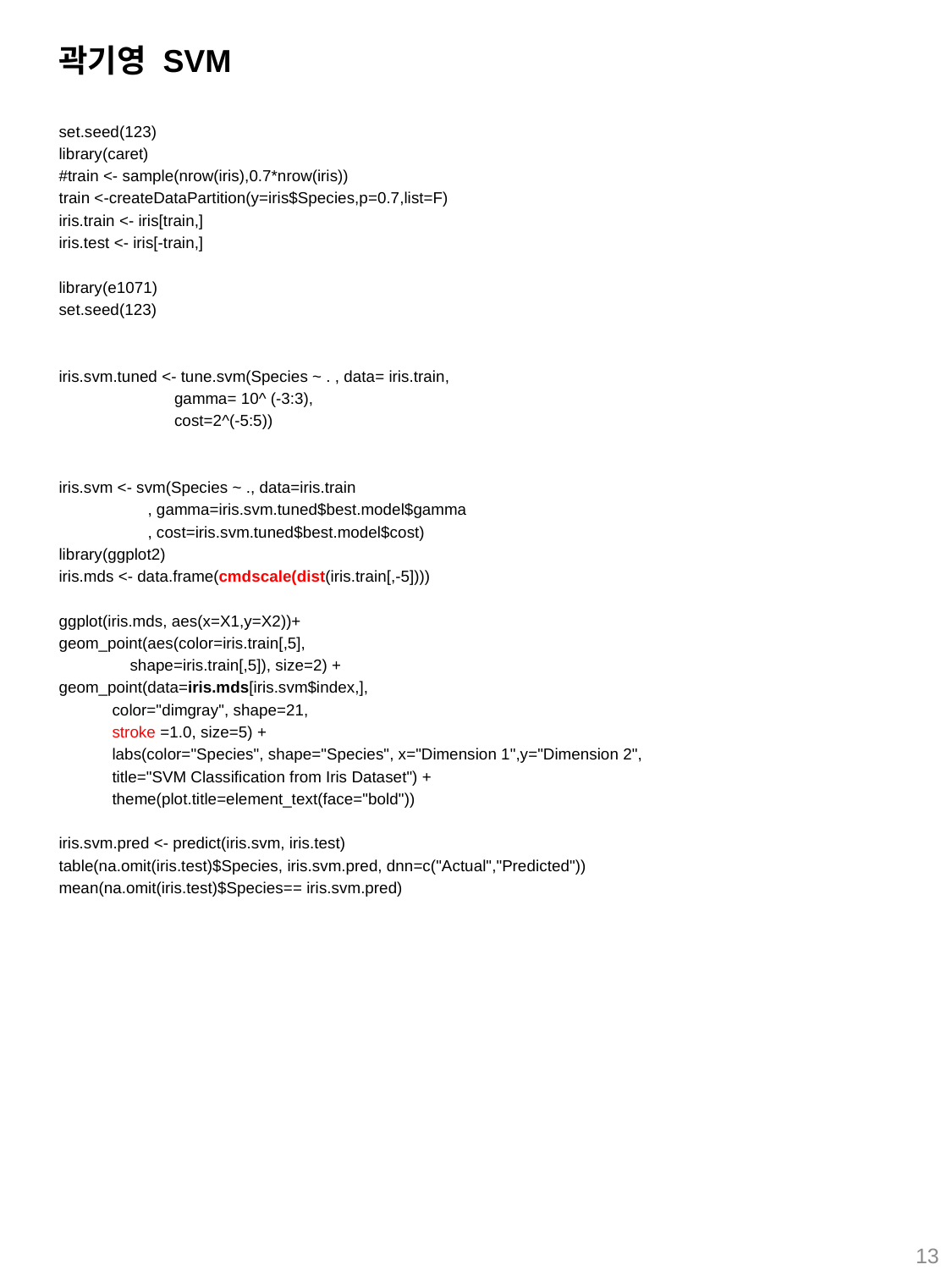

# 곽기영 SVM
set.seed(123)
library(caret)
#train <- sample(nrow(iris),0.7*nrow(iris))
train <-createDataPartition(y=iris$Species,p=0.7,list=F)
iris.train <- iris[train,]
iris.test <- iris[-train,]

library(e1071)
set.seed(123)

iris.svm.tuned <- tune.svm(Species ~ . , data= iris.train,
                          gamma= 10^ (-3:3),
                          cost=2^(-5:5))

iris.svm <- svm(Species ~ ., data=iris.train
                    , gamma=iris.svm.tuned$best.model$gamma
                    , cost=iris.svm.tuned$best.model$cost)
library(ggplot2)
iris.mds <- data.frame(cmdscale(dist(iris.train[,-5])))

ggplot(iris.mds, aes(x=X1,y=X2))+
geom_point(aes(color=iris.train[,5],
                shape=iris.train[,5]), size=2) +
geom_point(data=iris.mds[iris.svm$index,],
            color="dimgray", shape=21,
            stroke =1.0, size=5) +
            labs(color="Species", shape="Species", x="Dimension 1",y="Dimension 2",
            title="SVM Classification from Iris Dataset") +
            theme(plot.title=element_text(face="bold"))

iris.svm.pred <- predict(iris.svm, iris.test)
table(na.omit(iris.test)$Species, iris.svm.pred, dnn=c("Actual","Predicted"))
mean(na.omit(iris.test)$Species== iris.svm.pred)
13